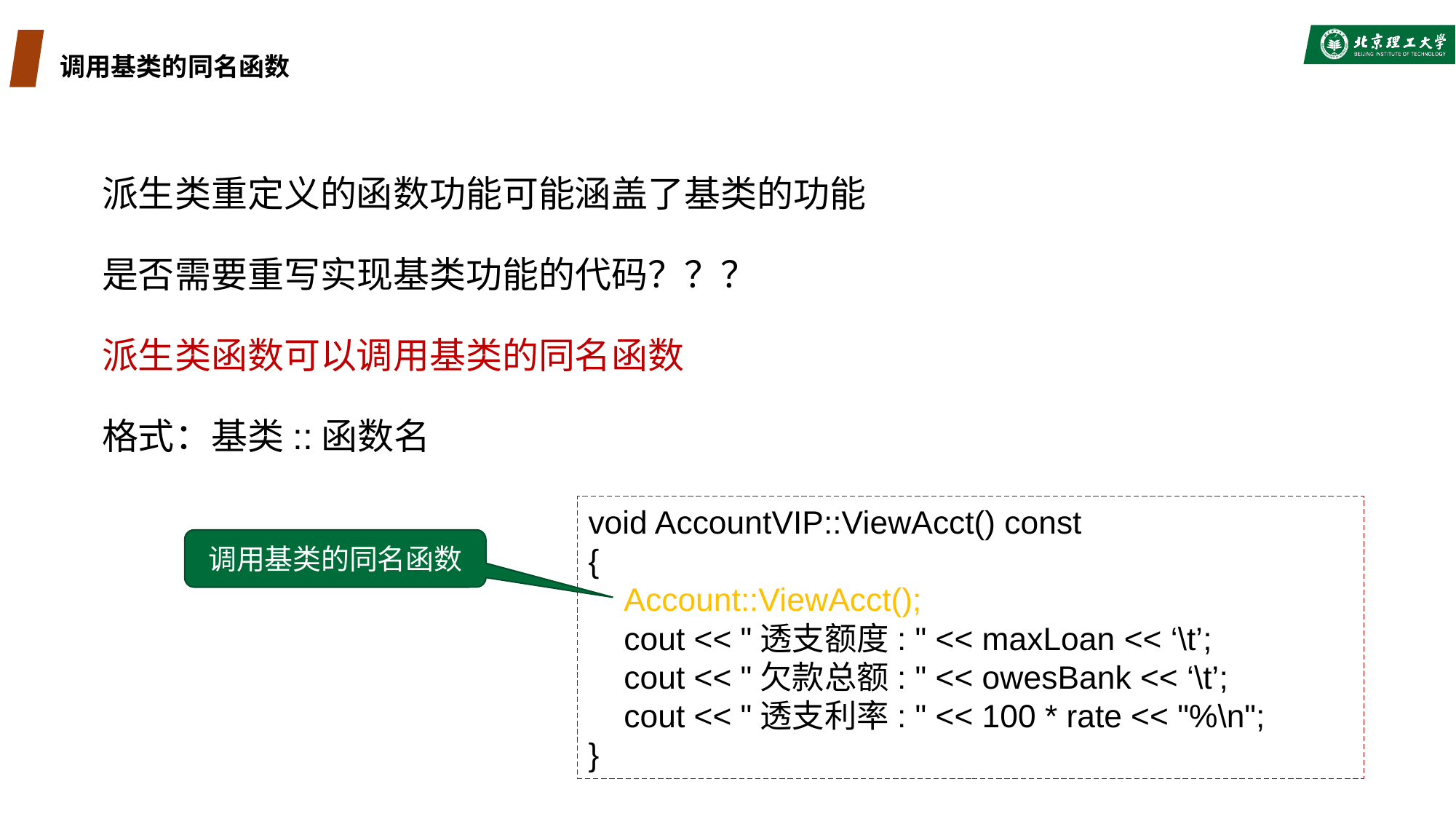

# 调用基类的同名函数
派生类重定义的函数功能可能涵盖了基类的功能
是否需要重写实现基类功能的代码？？？
派生类函数可以调用基类的同名函数
格式：基类::函数名

void AccountVIP::ViewAcct() const
{
    Account::ViewAcct();
    cout << "透支额度: " << maxLoan << ‘\t’;
    cout << "欠款总额: " << owesBank << ‘\t’;
    cout << "透支利率: " << 100 * rate << "%\n";
}
调用基类的同名函数